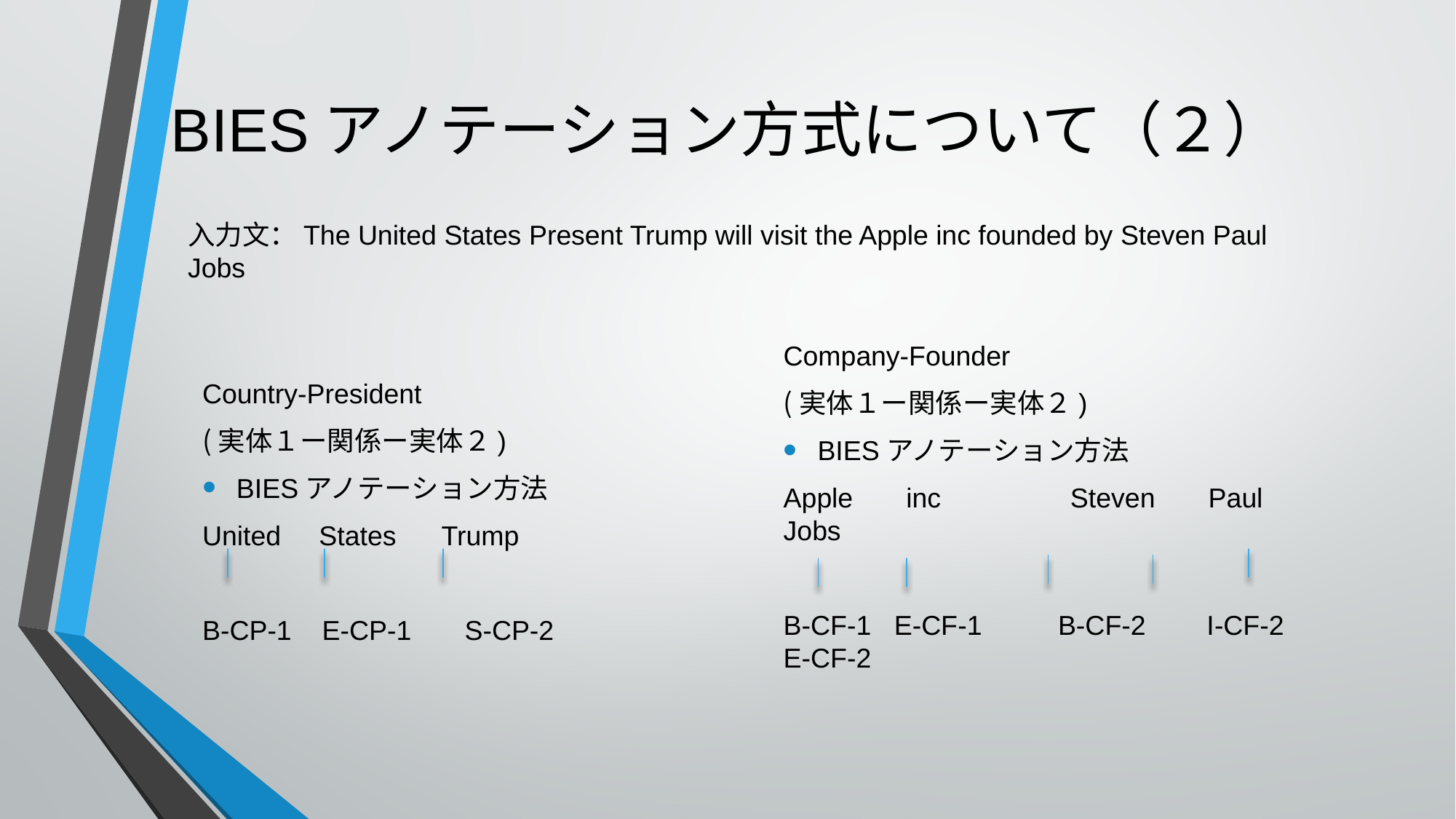

# BIESアノテーション方式について（２）
入力文：The United States Present Trump will visit the Apple inc founded by Steven Paul Jobs
Country-President
(実体１ー関係ー実体２)
BIESアノテーション方法
United     States      Trump

B-CP-1    E-CP-1       S-CP-2
Company-Founder
(実体１ー関係ー実体２)
BIESアノテーション方法
Apple       inc                 Steven       Paul         Jobs

B-CF-1   E-CF-1          B-CF-2        I-CF-2      E-CF-2